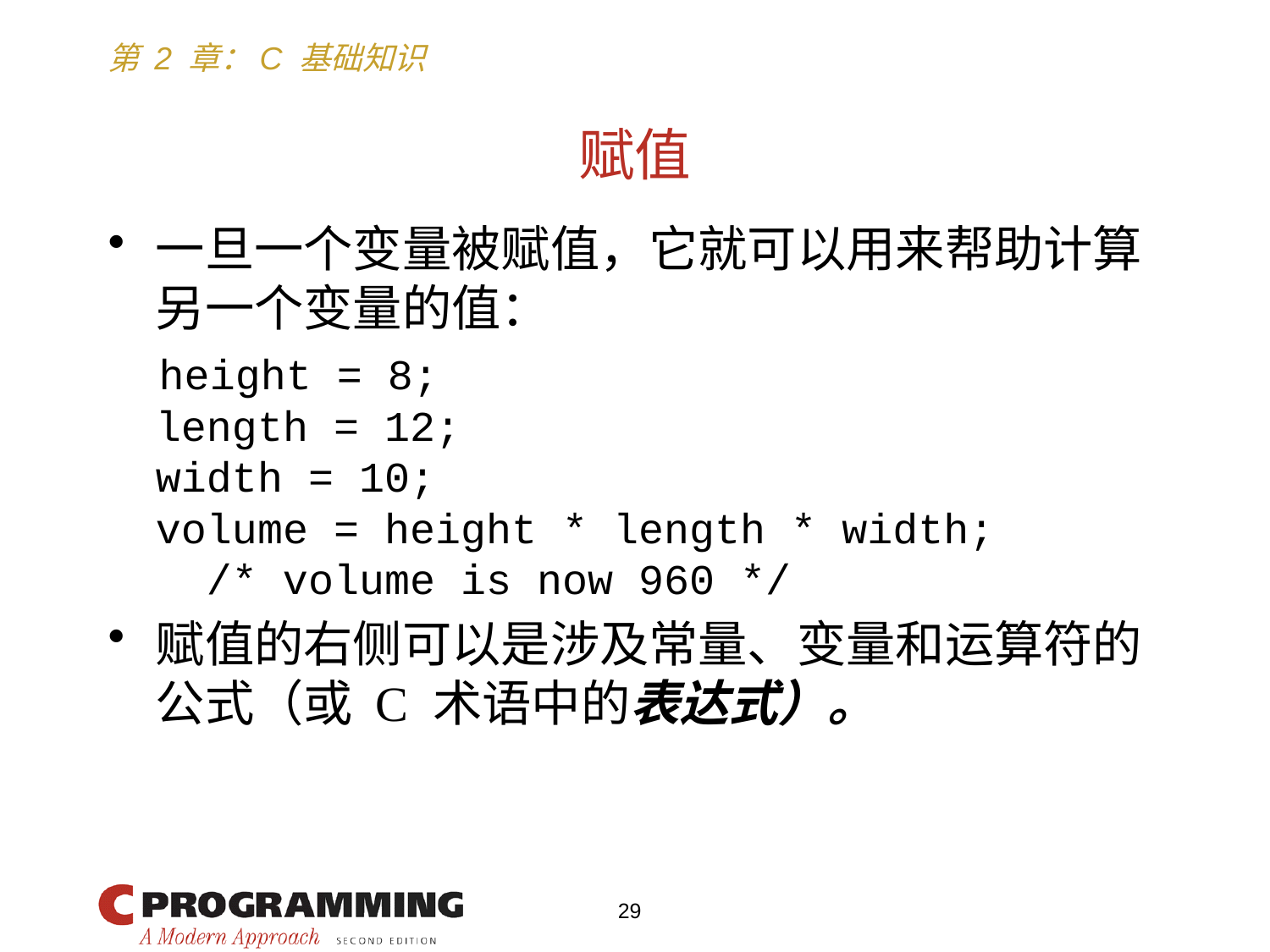

# 赋值
一旦一个变量被赋值，它就可以用来帮助计算另一个变量的值：
  height = 8;
	length = 12;
	width = 10;
	volume = height * length * width;
	  /* volume is now 960 */
赋值的右侧可以是涉及常量、变量和运算符的公式（或 C 术语中的表达式）。

29